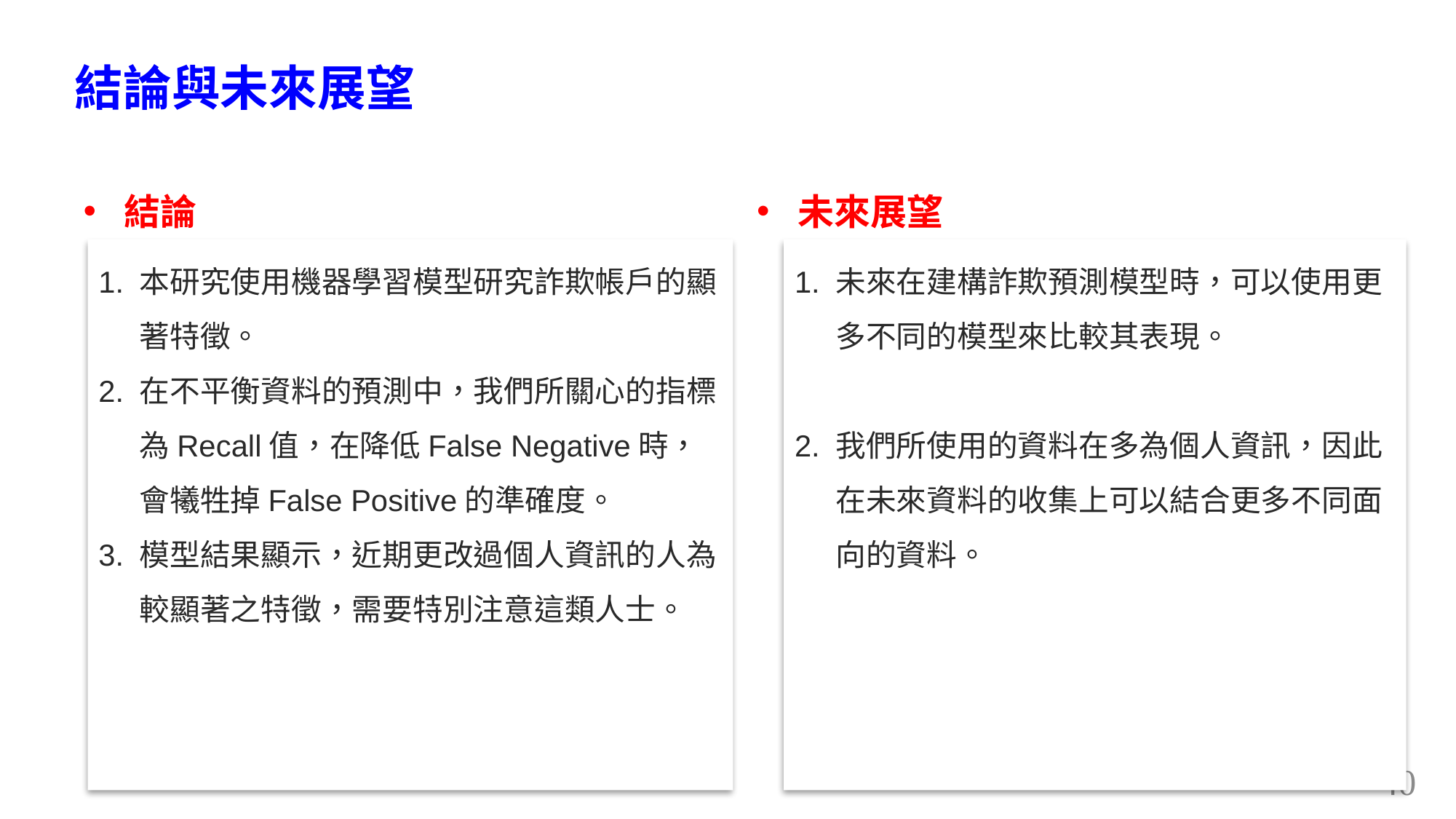

結論與未來展望
結論
未來展望
本研究使用機器學習模型研究詐欺帳戶的顯著特徵。
在不平衡資料的預測中，我們所關心的指標為Recall值，在降低False Negative時，會犧牲掉False Positive的準確度。
模型結果顯示，近期更改過個人資訊的人為較顯著之特徵，需要特別注意這類人士。
未來在建構詐欺預測模型時，可以使用更多不同的模型來比較其表現。

我們所使用的資料在多為個人資訊，因此在未來資料的收集上可以結合更多不同面向的資料。
40